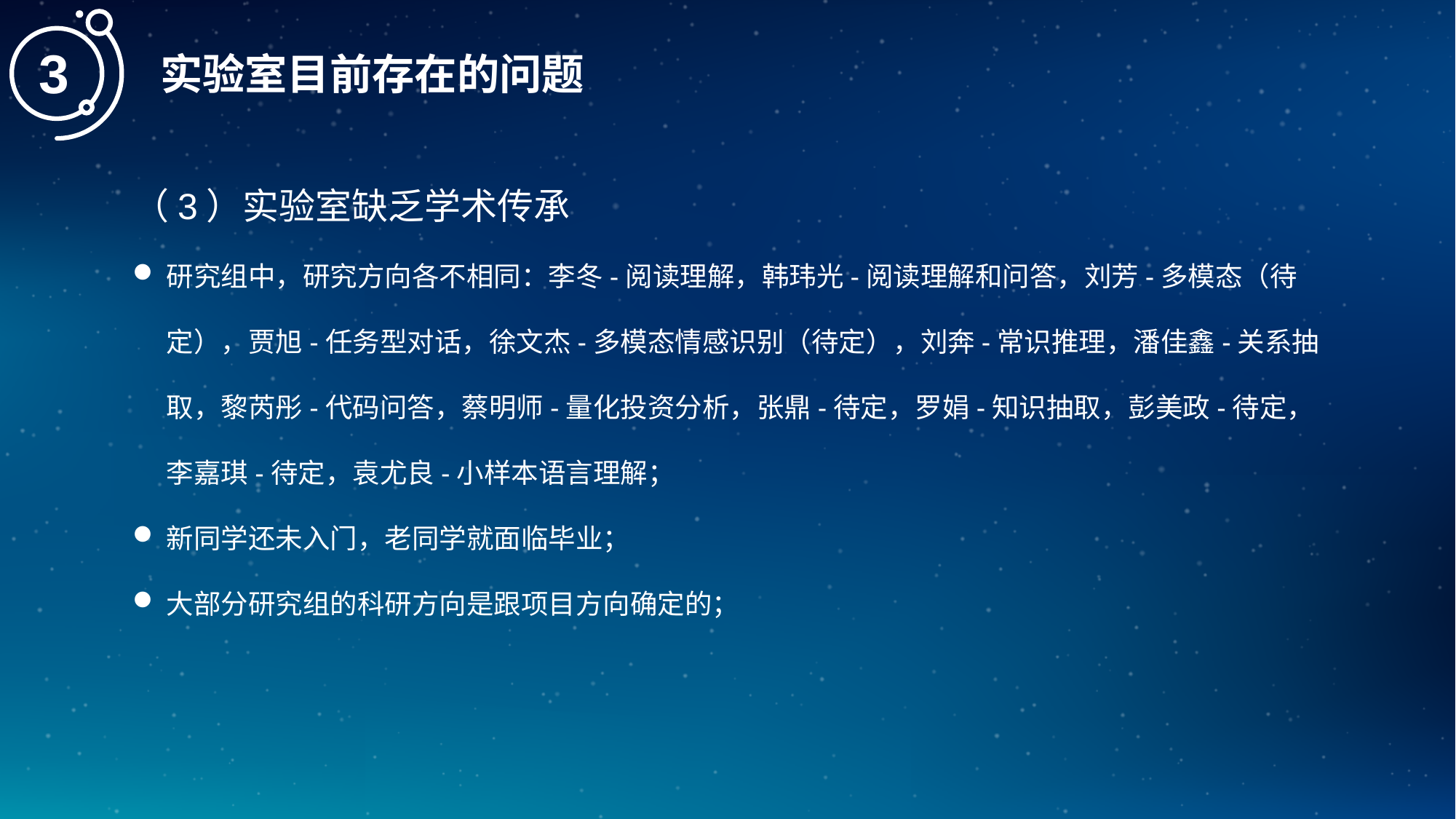

3

实验室目前存在的问题
（3）实验室缺乏学术传承
研究组中，研究方向各不相同：李冬-阅读理解，韩玮光-阅读理解和问答，刘芳-多模态（待定），贾旭-任务型对话，徐文杰-多模态情感识别（待定），刘奔-常识推理，潘佳鑫-关系抽取，黎芮彤-代码问答，蔡明师-量化投资分析，张鼎-待定，罗娟-知识抽取，彭美政-待定，李嘉琪-待定，袁尤良-小样本语言理解；
新同学还未入门，老同学就面临毕业；
大部分研究组的科研方向是跟项目方向确定的；